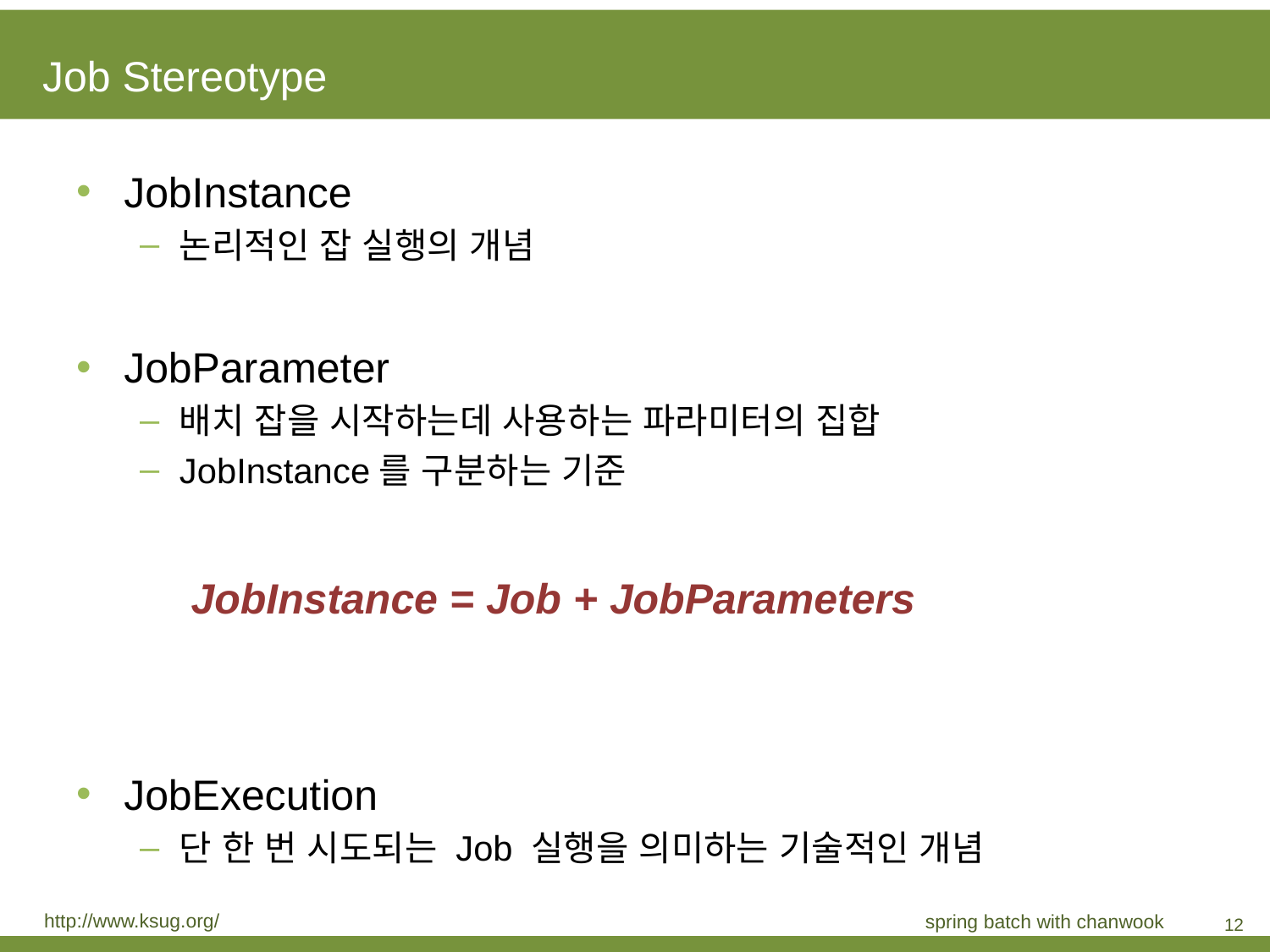

# Job Stereotype
JobInstance
논리적인 잡 실행의 개념

JobParameter
배치 잡을 시작하는데 사용하는 파라미터의 집합
JobInstance를 구분하는 기준

JobExecution
단 한 번 시도되는 Job 실행을 의미하는 기술적인 개념
JobInstance = Job + JobParameters
http://www.ksug.org/
spring batch with chanwook
12